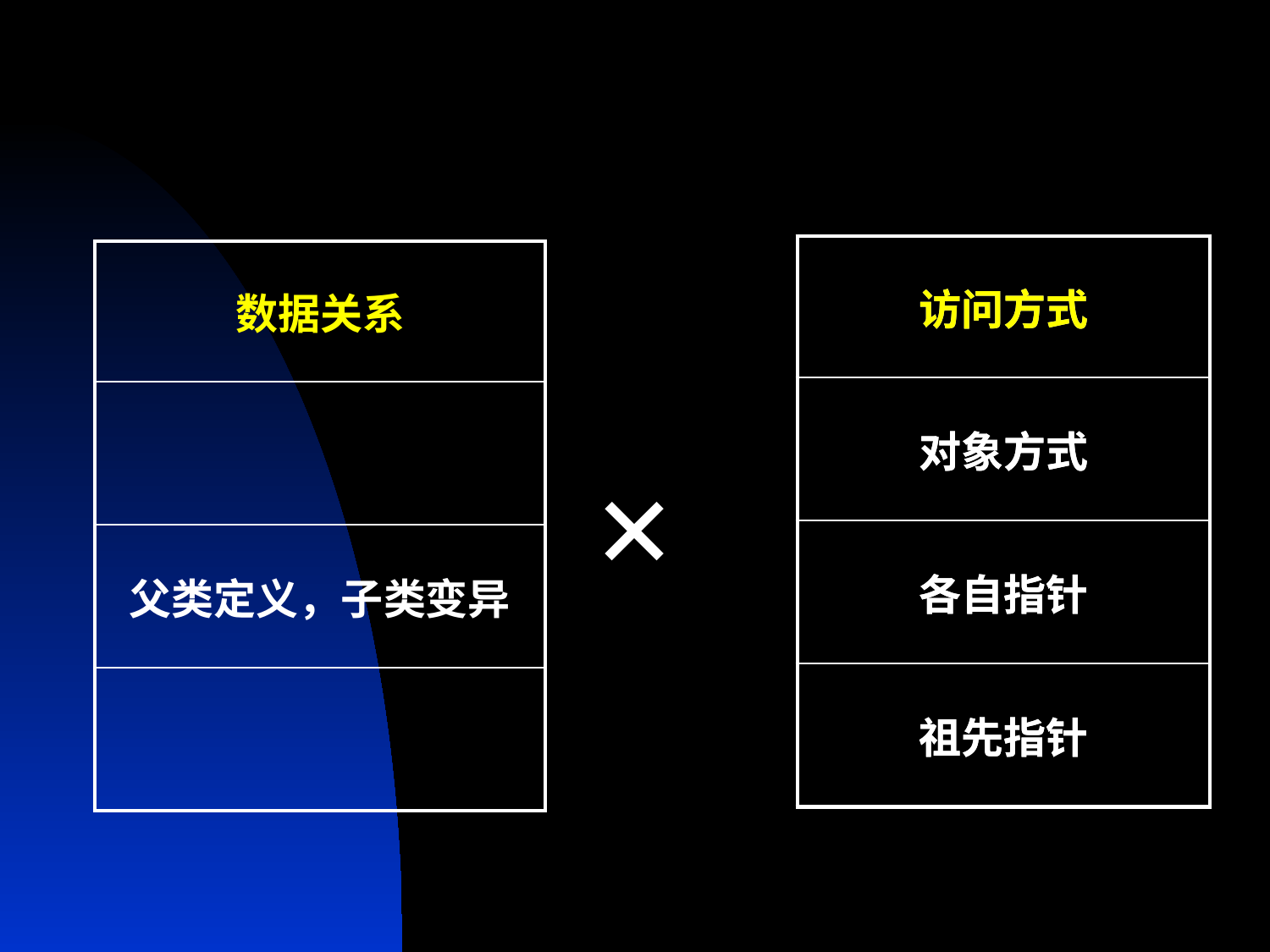

| 访问方式 |
| --- |
| 对象方式 |
| 各自指针 |
| 祖先指针 |
| 访问方式 |
| --- |
| 对象方式 |
| 各自指针 |
| 祖先指针 |
| 数据关系 |
| --- |
|  |
| 父类定义，子类变异 |
|  |
×